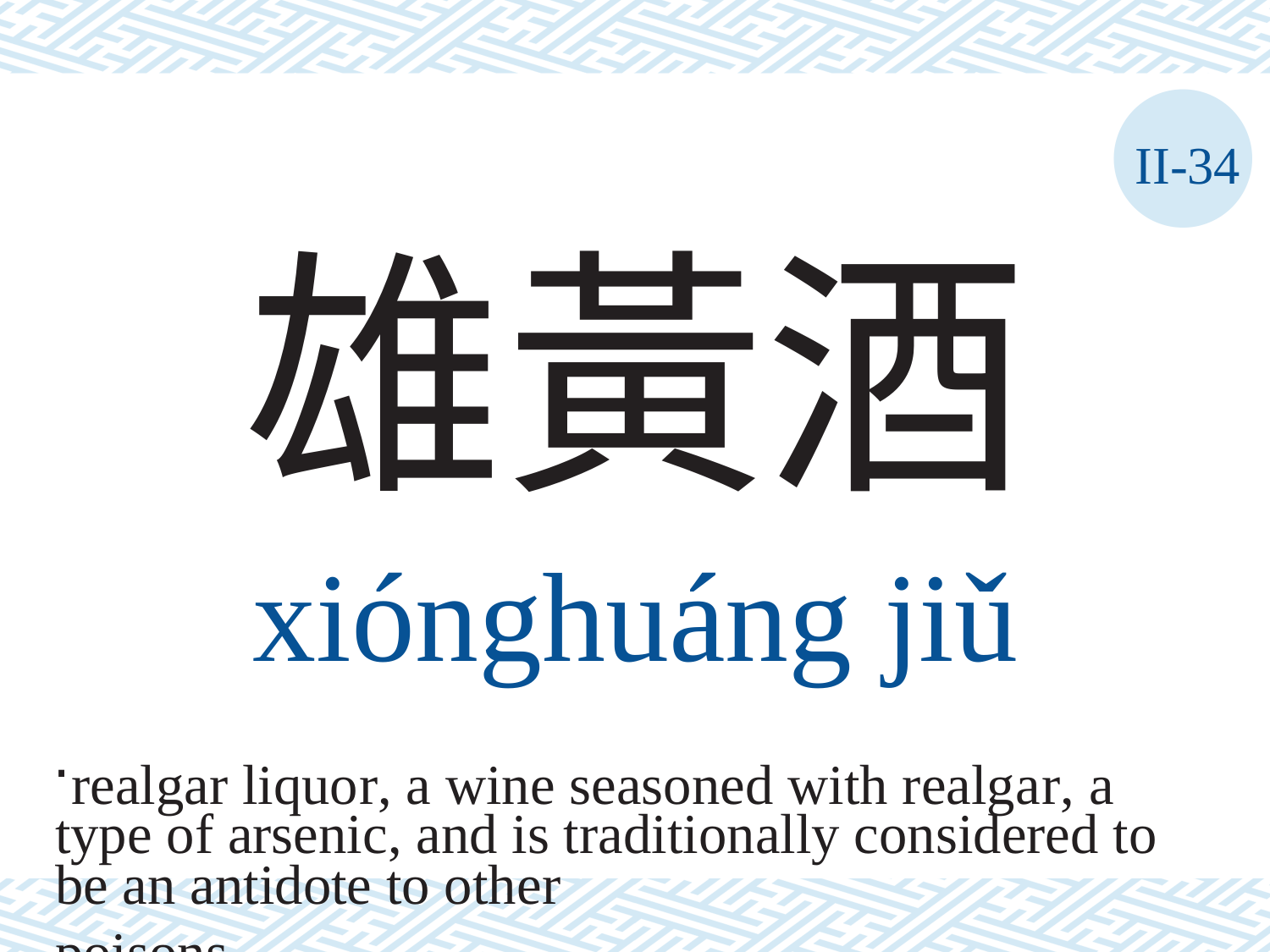

II-34
雄黃酒
xiónghuáng	jiǔ
realgar liquor, a wine seasoned with realgar, a type of arsenic, and is traditionally considered to
be an antidote to other poisons